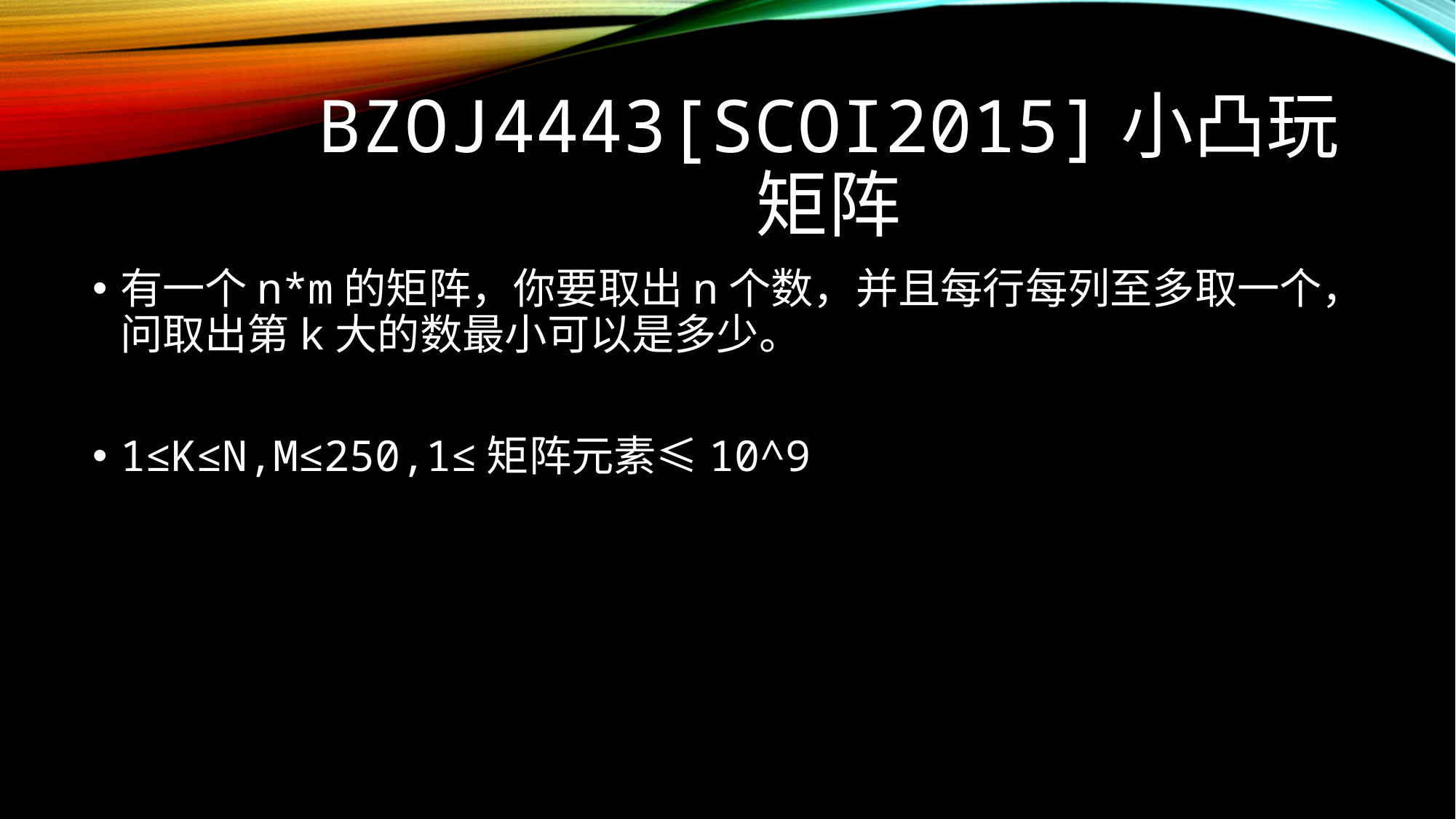

# bzoj4443[Scoi2015]小凸玩矩阵
有一个n*m的矩阵，你要取出n个数，并且每行每列至多取一个，问取出第k大的数最小可以是多少。

1≤K≤N,M≤250,1≤矩阵元素≤10^9